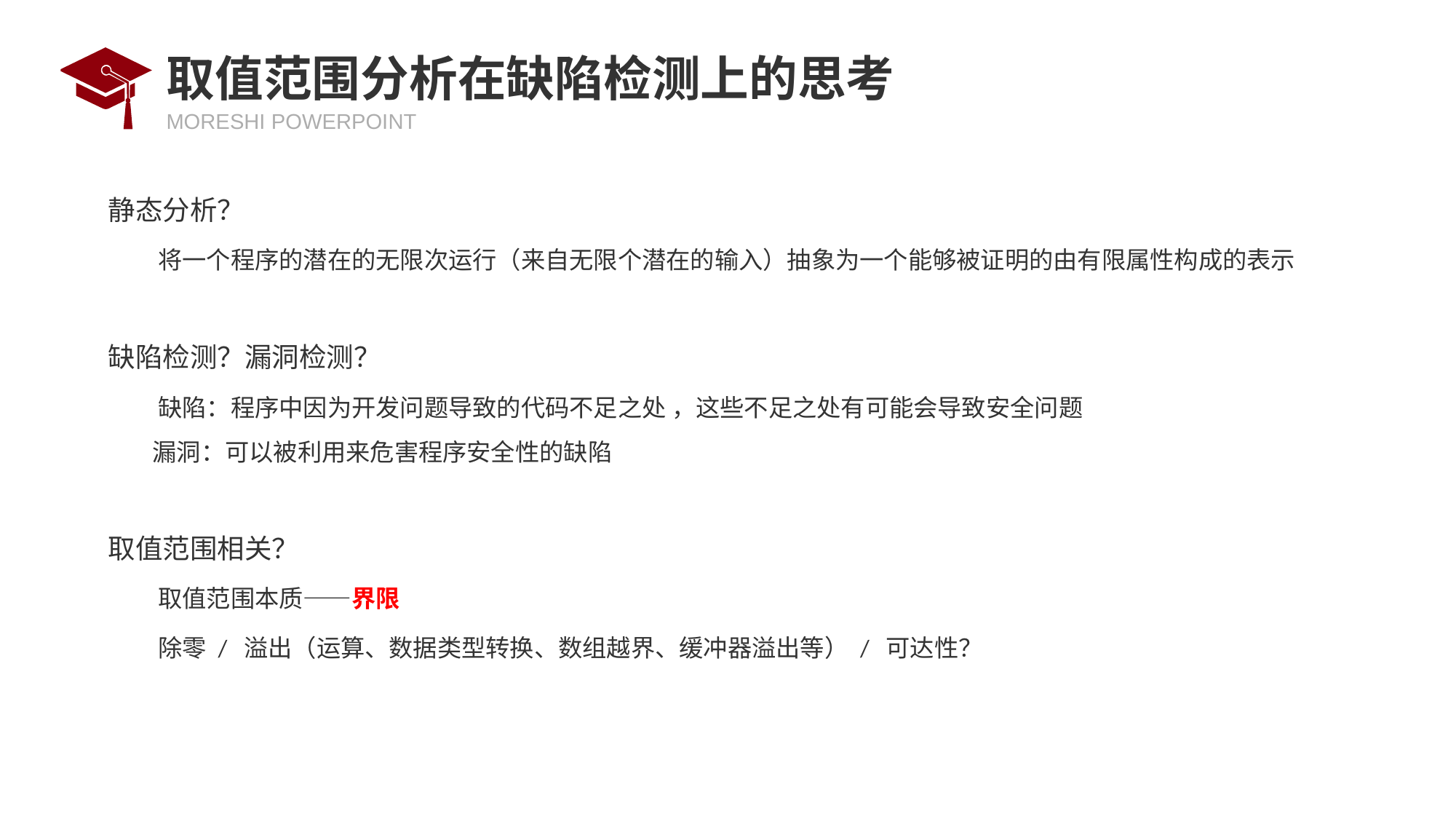

# 取值范围分析在缺陷检测上的思考
静态分析？
       将一个程序的潜在的无限次运行（来自无限个潜在的输入）抽象为一个能够被证明的由有限属性构成的表示

缺陷检测？漏洞检测？
       缺陷：程序中因为开发问题导致的代码不足之处 ，这些不足之处有可能会导致安全问题
       漏洞：可以被利用来危害程序安全性的缺陷

取值范围相关？
       取值范围本质——界限
       除零 /  溢出（运算、数据类型转换、数组越界、缓冲器溢出等） /  可达性？